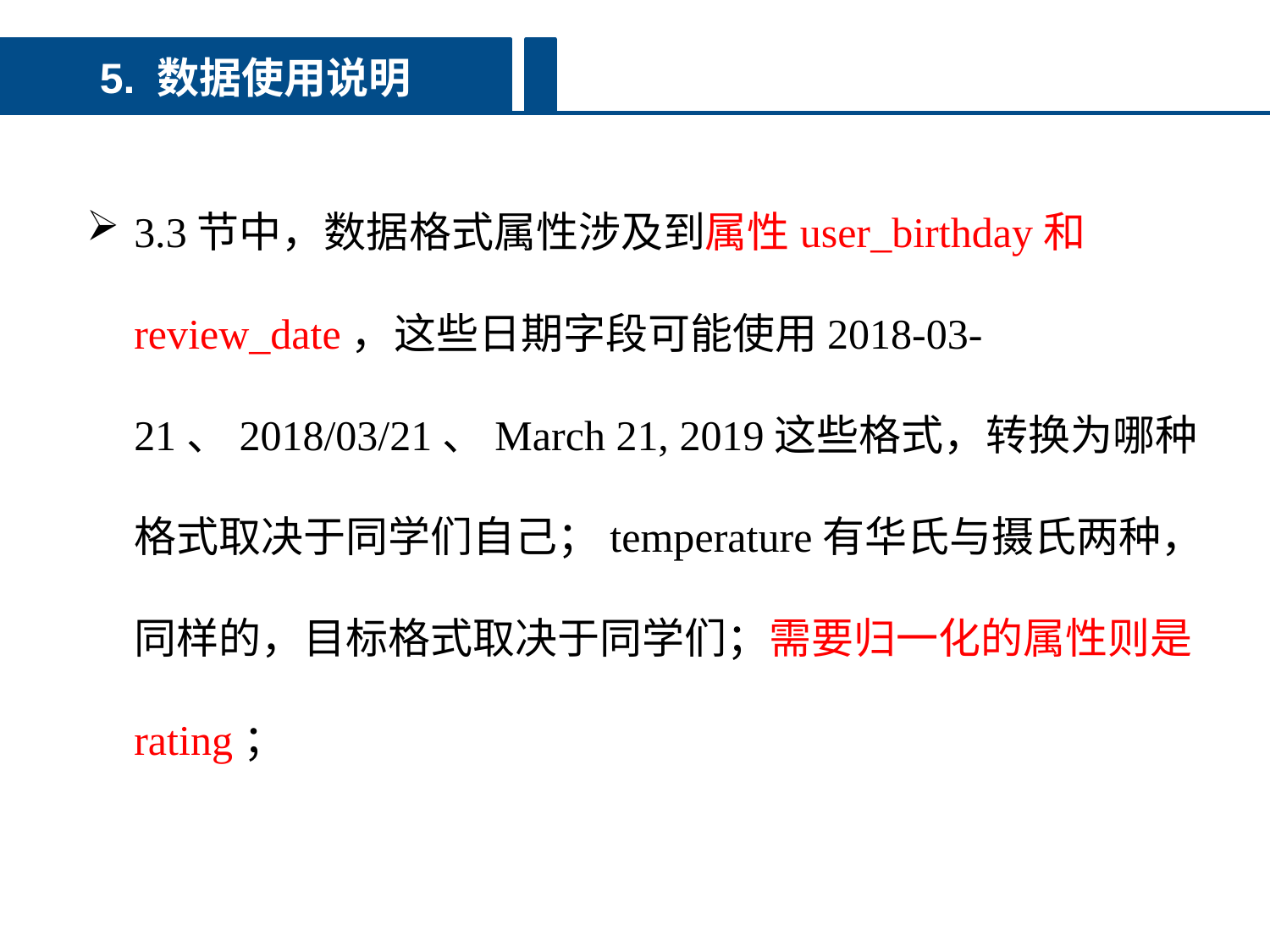

5. 数据使用说明

3.3节中，数据格式属性涉及到属性user_birthday和review_date，这些日期字段可能使用2018-03-21、2018/03/21、March 21, 2019这些格式，转换为哪种格式取决于同学们自己；temperature有华氏与摄氏两种，同样的，目标格式取决于同学们；需要归一化的属性则是rating；